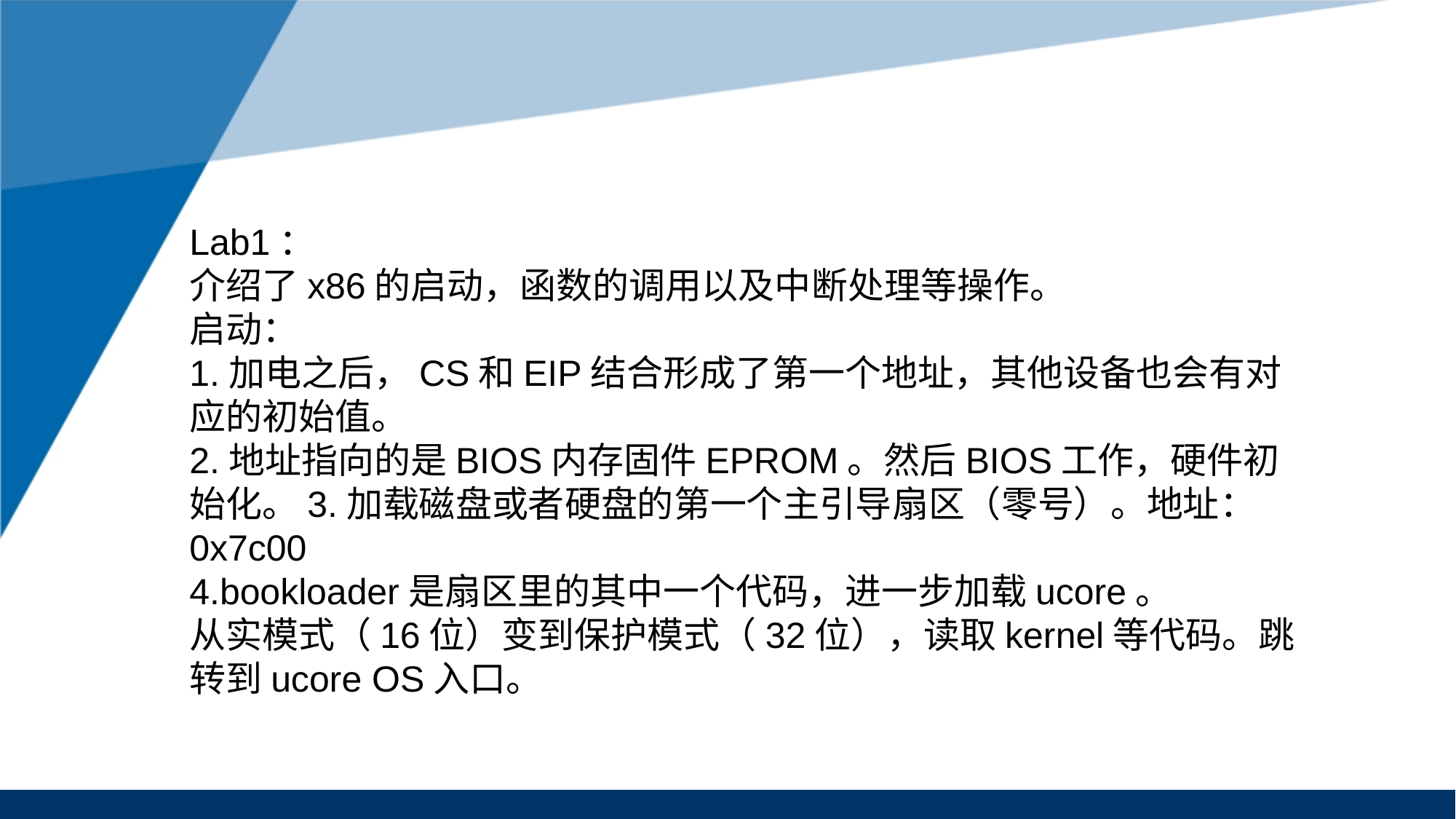

Lab1：
介绍了x86的启动，函数的调用以及中断处理等操作。
启动：
1.加电之后，CS和EIP结合形成了第一个地址，其他设备也会有对应的初始值。
2.地址指向的是BIOS内存固件EPROM。然后BIOS工作，硬件初始化。3.加载磁盘或者硬盘的第一个主引导扇区（零号）。地址：0x7c00
4.bookloader是扇区里的其中一个代码，进一步加载ucore。
从实模式（16位）变到保护模式（32位），读取kernel等代码。跳转到ucore OS入口。